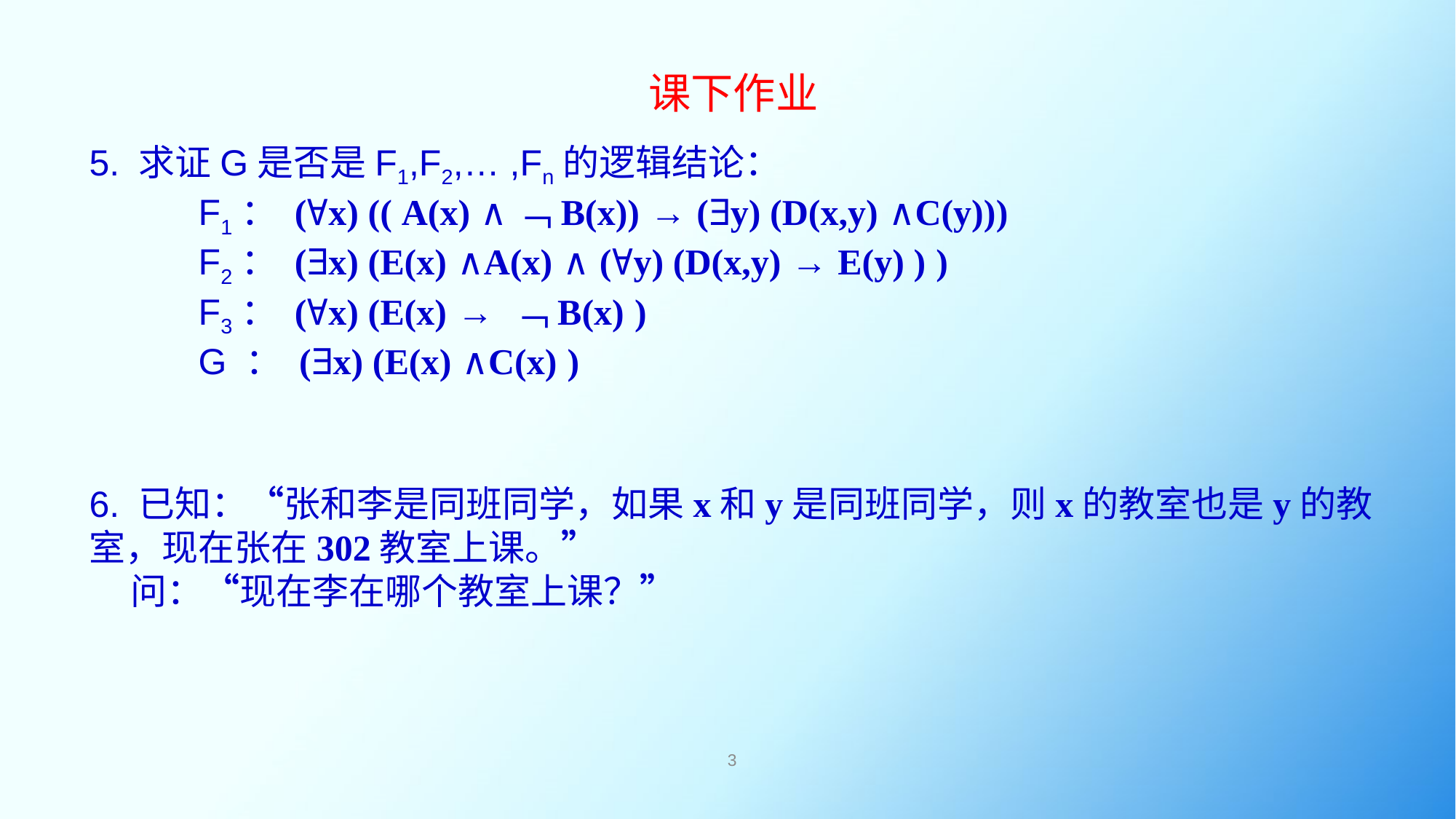

# 课下作业
5. 求证G是否是F1,F2,… ,Fn的逻辑结论：
	F1： (∀x) (( A(x) ∧﹁B(x)) → (∃y) (D(x,y) ∧C(y)))
	F2： (∃x) (E(x) ∧A(x) ∧ (∀y) (D(x,y) → E(y) ) )
	F3： (∀x) (E(x) → ﹁B(x) )
	G ： (∃x) (E(x) ∧C(x) )

6. 已知：“张和李是同班同学，如果x和y是同班同学，则x的教室也是y的教室，现在张在302教室上课。”
    问：“现在李在哪个教室上课？”

3